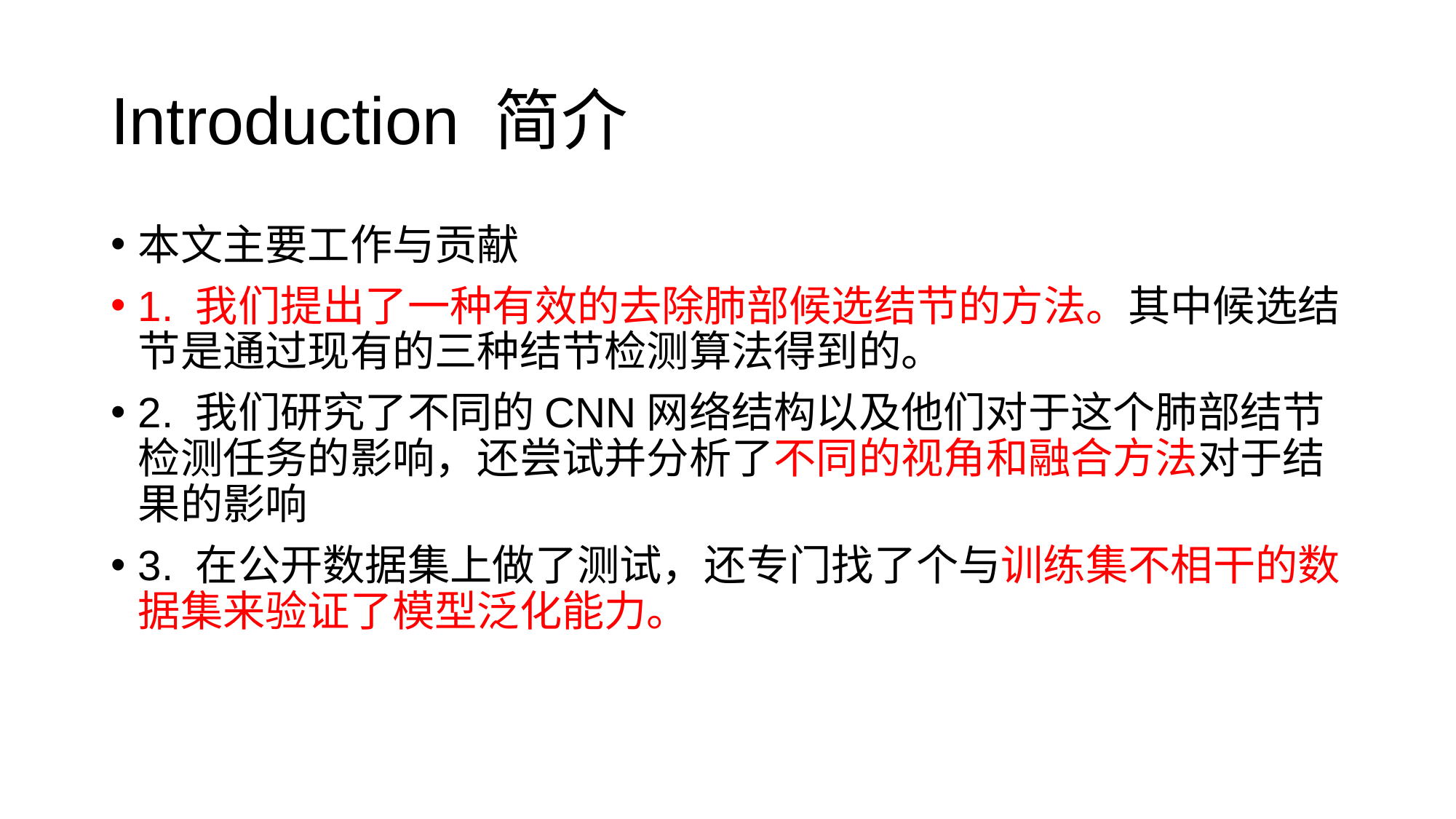

# Introduction 简介
本文主要工作与贡献
1. 我们提出了一种有效的去除肺部候选结节的方法。其中候选结节是通过现有的三种结节检测算法得到的。
2. 我们研究了不同的CNN网络结构以及他们对于这个肺部结节检测任务的影响，还尝试并分析了不同的视角和融合方法对于结果的影响
3. 在公开数据集上做了测试，还专门找了个与训练集不相干的数据集来验证了模型泛化能力。